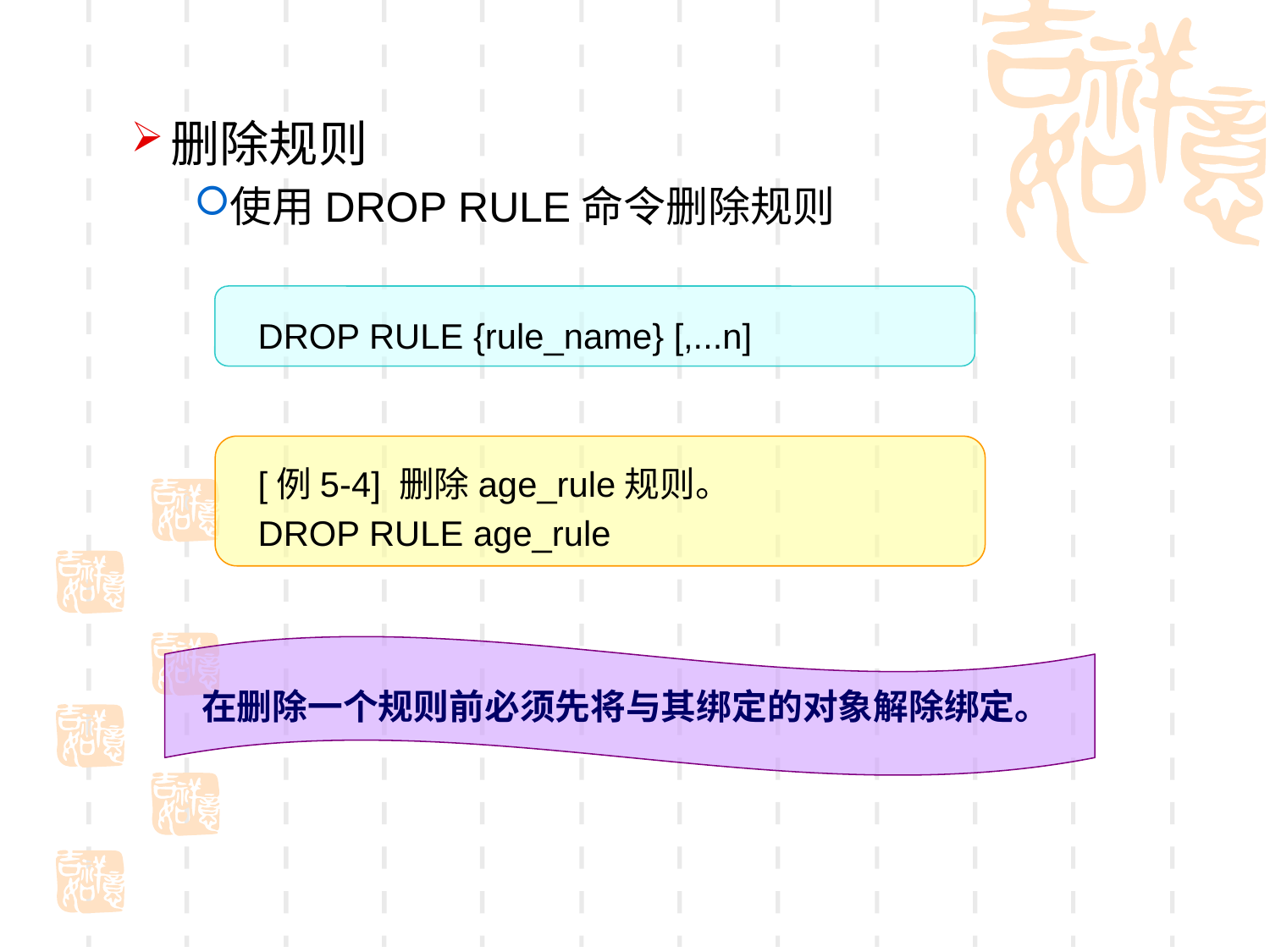

删除规则
使用DROP RULE命令删除规则

DROP RULE {rule_name} [,...n]

[例5-4] 删除age_rule规则。
DROP RULE age_rule

在删除一个规则前必须先将与其绑定的对象解除绑定。